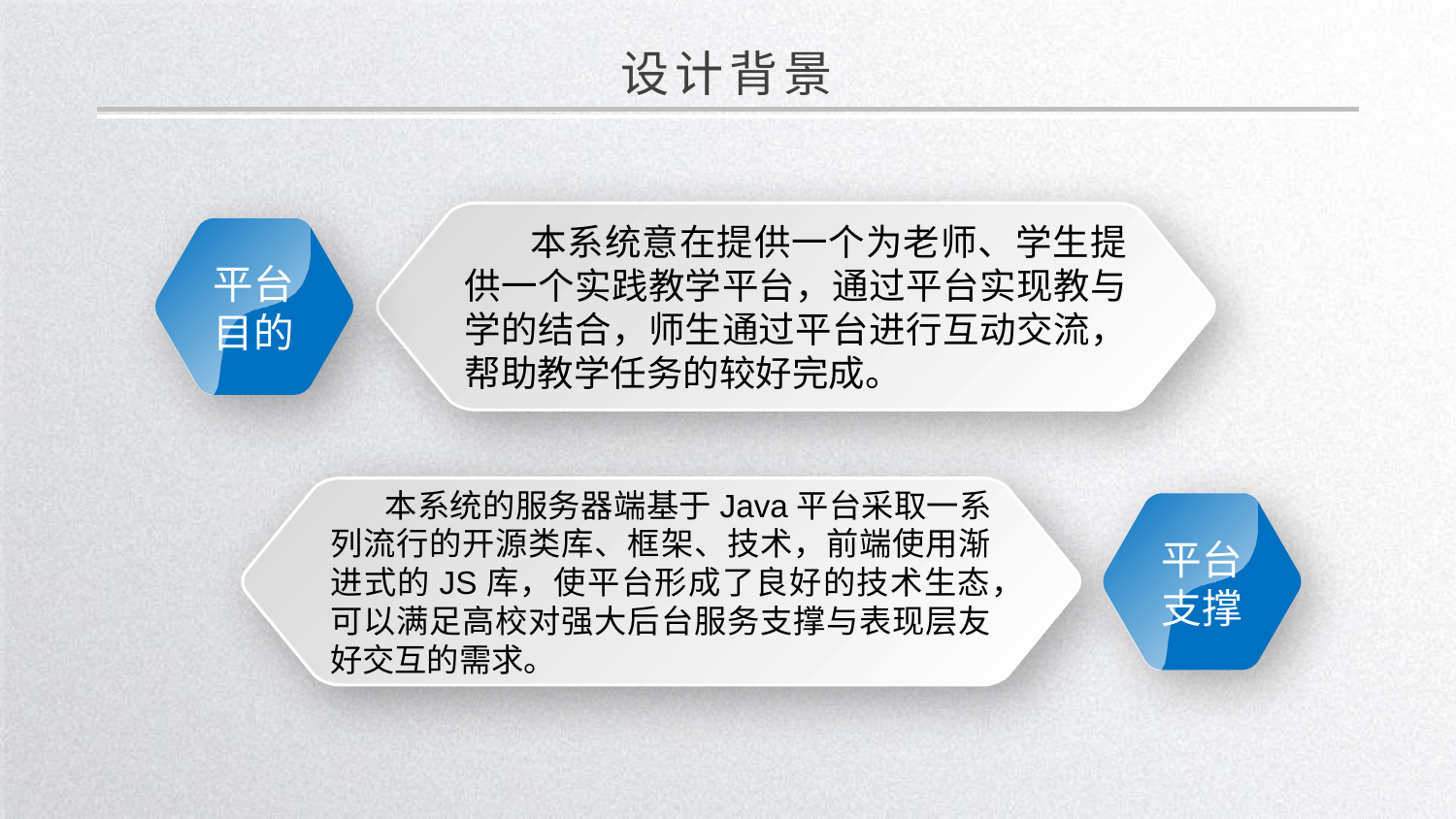

设计背景

平台
目的
      本系统意在提供一个为老师、学生提供一个实践教学平台，通过平台实现教与学的结合，师生通过平台进行互动交流，帮助教学任务的较好完成。

      本系统的服务器端基于Java平台采取一系列流行的开源类库、框架、技术，前端使用渐进式的JS库，使平台形成了良好的技术生态，可以满足高校对强大后台服务支撑与表现层友好交互的需求。

平台
支撑